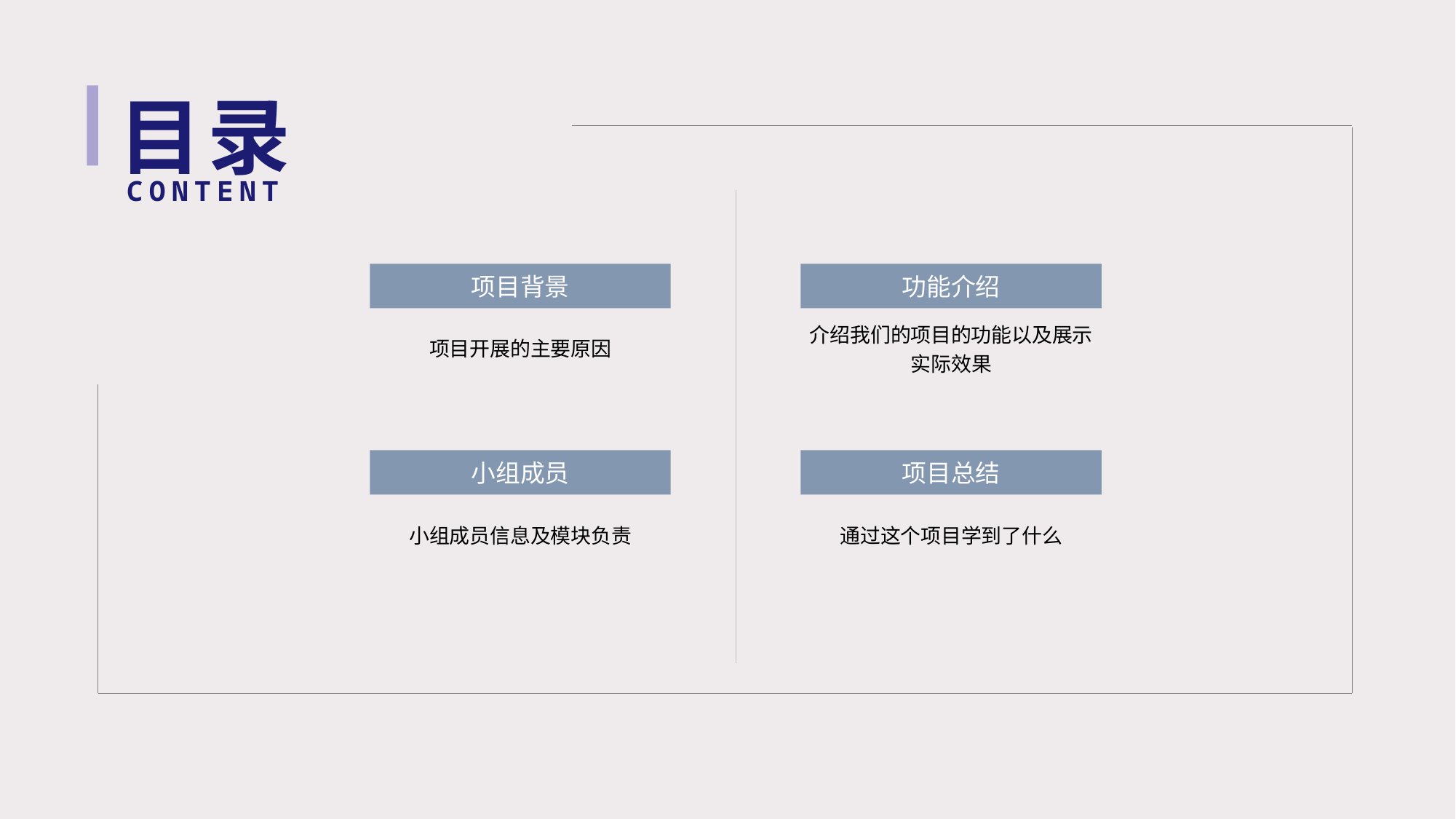

目录

CONTENT
项目背景
功能介绍
项目开展的主要原因
介绍我们的项目的功能以及展示实际效果
小组成员
项目总结
小组成员信息及模块负责
通过这个项目学到了什么